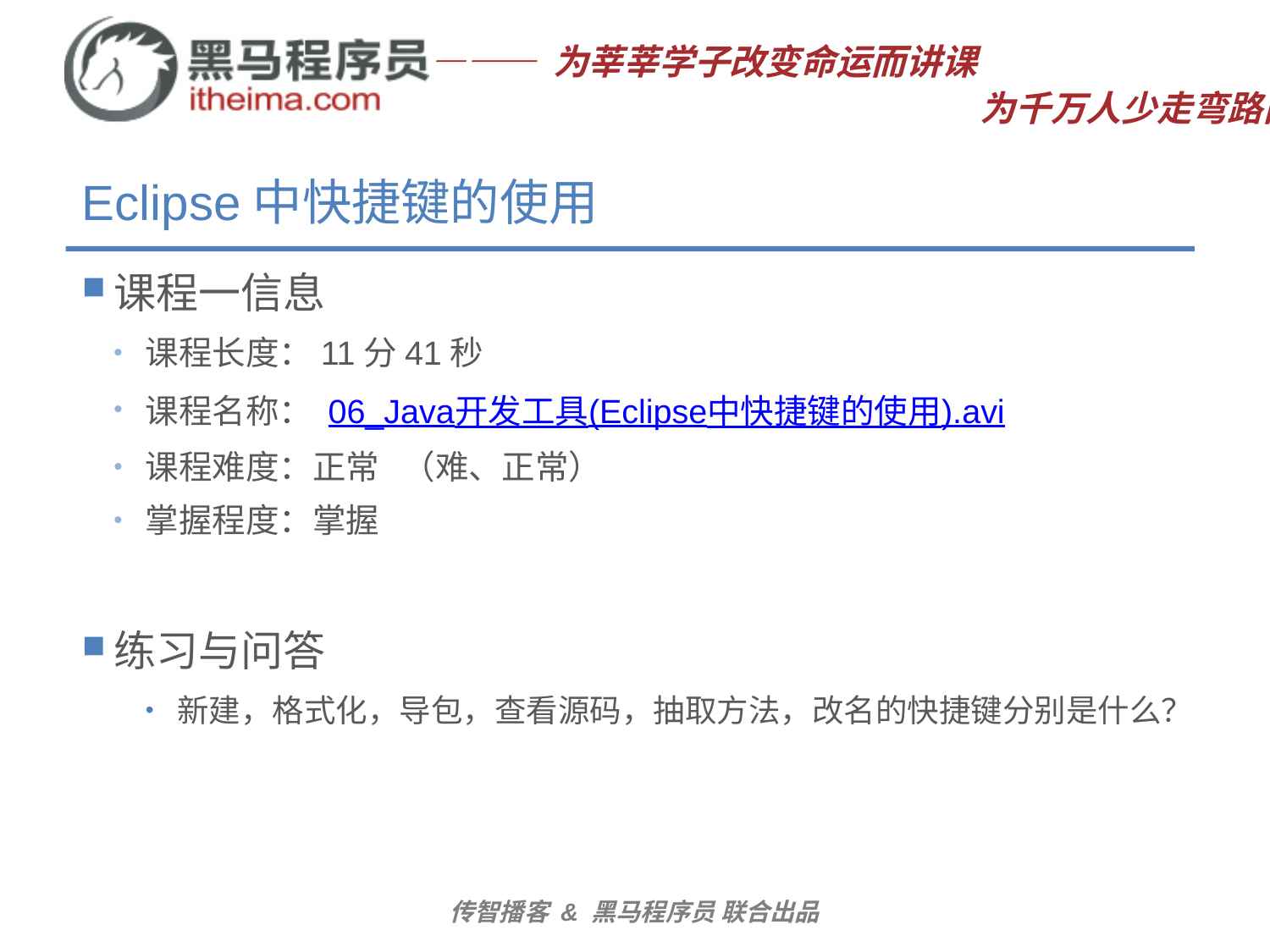

# Eclipse中快捷键的使用
课程一信息
课程长度：11分41秒
课程名称： 06_Java开发工具(Eclipse中快捷键的使用).avi
课程难度：正常   （难、正常）
掌握程度：掌握

练习与问答
新建，格式化，导包，查看源码，抽取方法，改名的快捷键分别是什么？